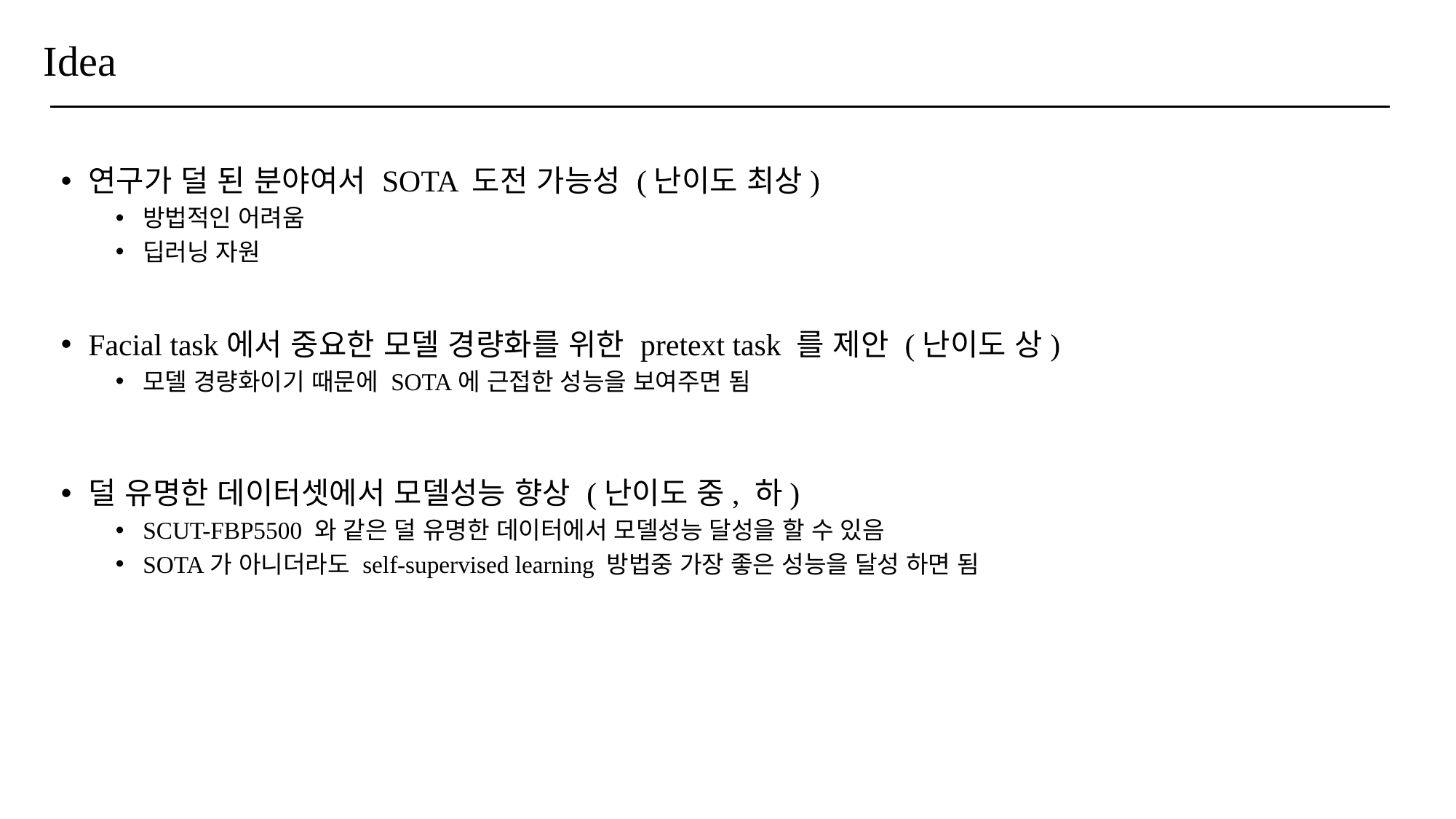

# Idea
연구가 덜 된 분야여서 SOTA 도전 가능성 (난이도 최상)
방법적인 어려움
딥러닝 자원

Facial task에서 중요한 모델 경량화를 위한 pretext task 를 제안 (난이도 상)
모델 경량화이기 때문에 SOTA에 근접한 성능을 보여주면 됨

덜 유명한 데이터셋에서 모델성능 향상 (난이도 중, 하)
SCUT-FBP5500 와 같은 덜 유명한 데이터에서 모델성능 달성을 할 수 있음
SOTA가 아니더라도 self-supervised learning 방법중 가장 좋은 성능을 달성 하면 됨